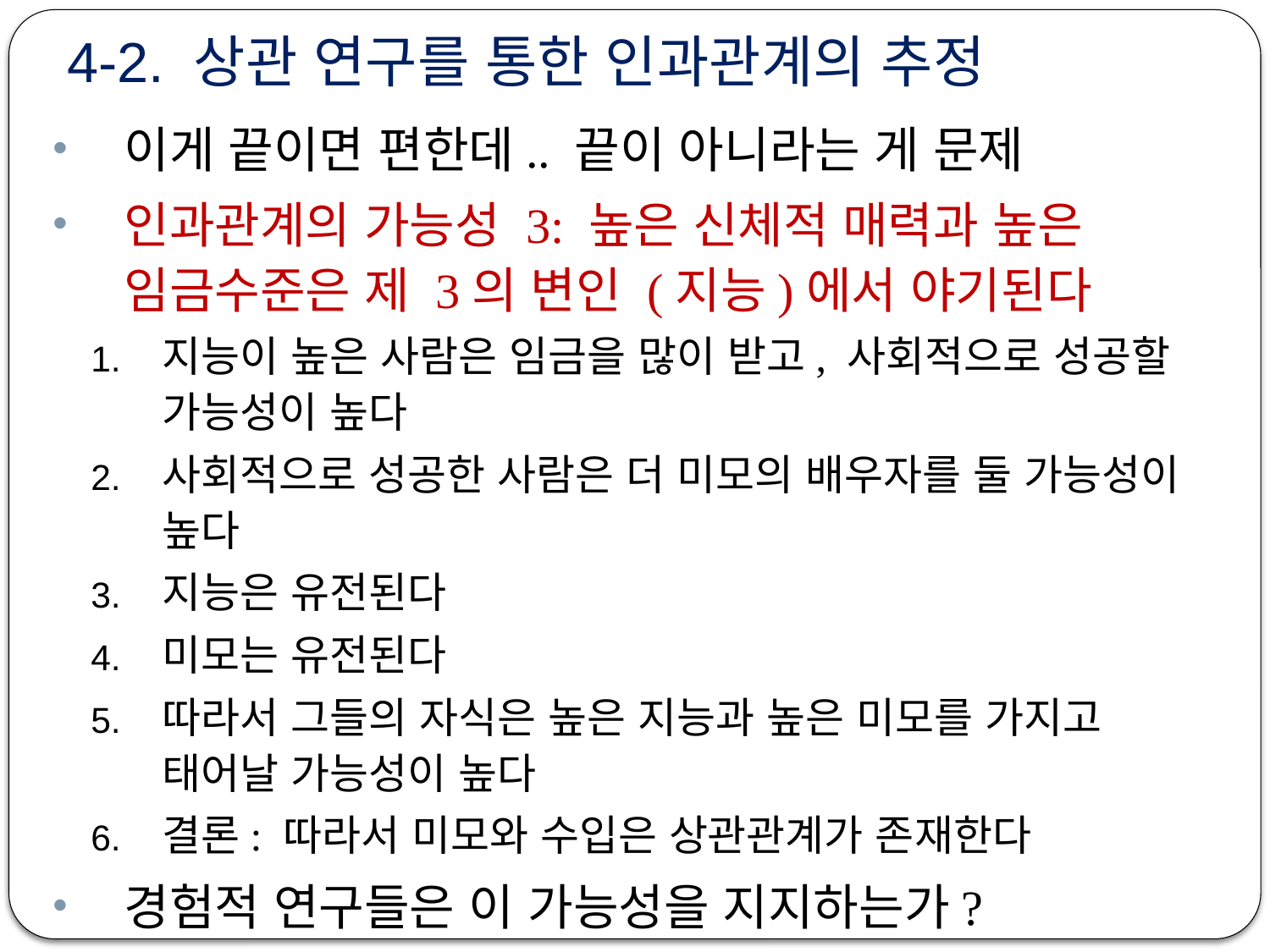

# 4-2. 상관 연구를 통한 인과관계의 추정
이게 끝이면 편한데.. 끝이 아니라는 게 문제
인과관계의 가능성 3: 높은 신체적 매력과 높은 임금수준은 제 3의 변인 (지능)에서 야기된다
지능이 높은 사람은 임금을 많이 받고, 사회적으로 성공할 가능성이 높다
사회적으로 성공한 사람은 더 미모의 배우자를 둘 가능성이 높다
지능은 유전된다
미모는 유전된다
따라서 그들의 자식은 높은 지능과 높은 미모를 가지고 태어날 가능성이 높다
결론: 따라서 미모와 수입은 상관관계가 존재한다
경험적 연구들은 이 가능성을 지지하는가?